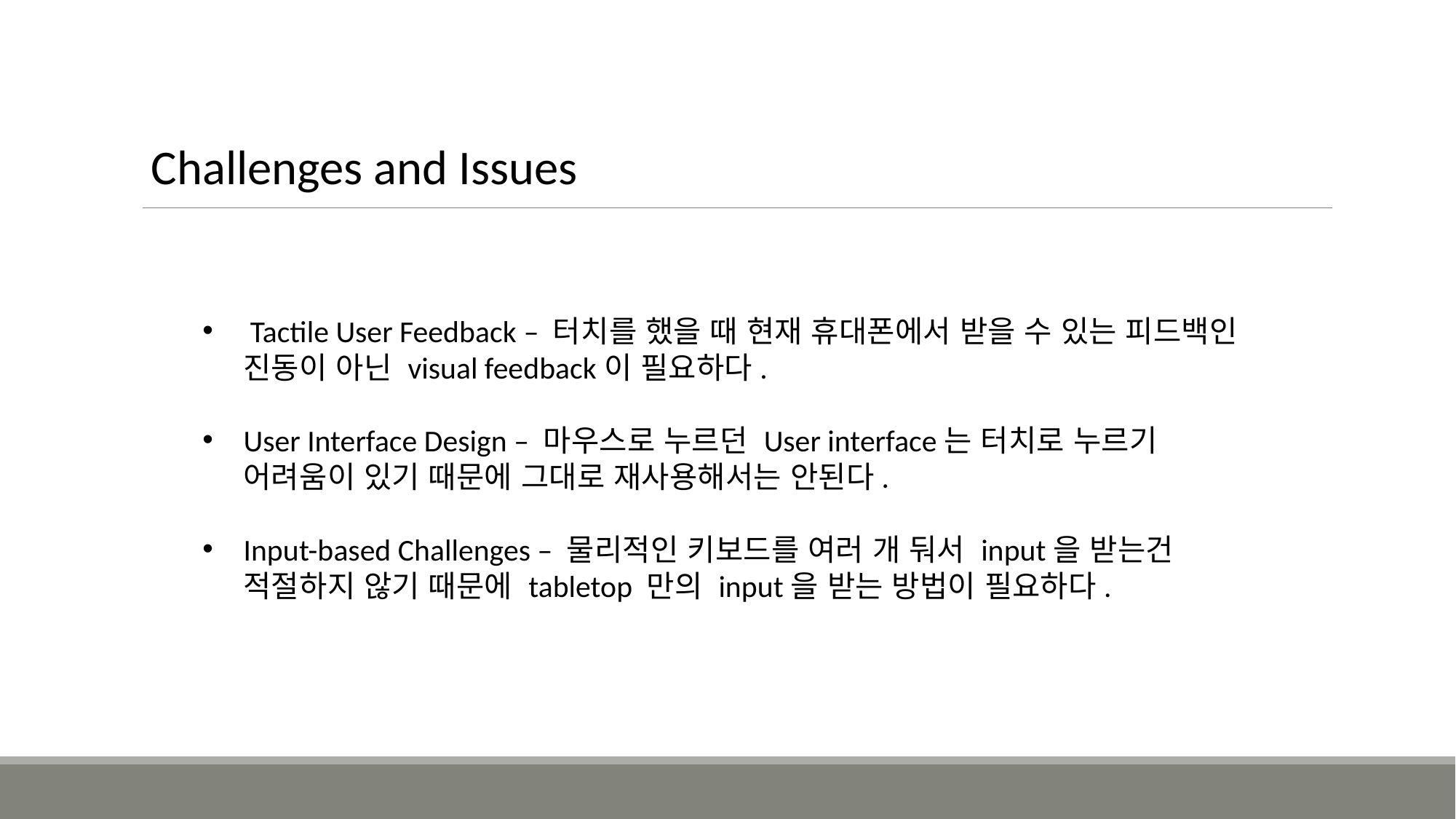

Challenges and Issues
 Tactile User Feedback – 터치를 했을 때 현재 휴대폰에서 받을 수 있는 피드백인 진동이 아닌 visual feedback이 필요하다.

User Interface Design – 마우스로 누르던 User interface는 터치로 누르기 어려움이 있기 때문에 그대로 재사용해서는 안된다.

Input-based Challenges – 물리적인 키보드를 여러 개 둬서 input을 받는건 적절하지 않기 때문에 tabletop 만의 input을 받는 방법이 필요하다.